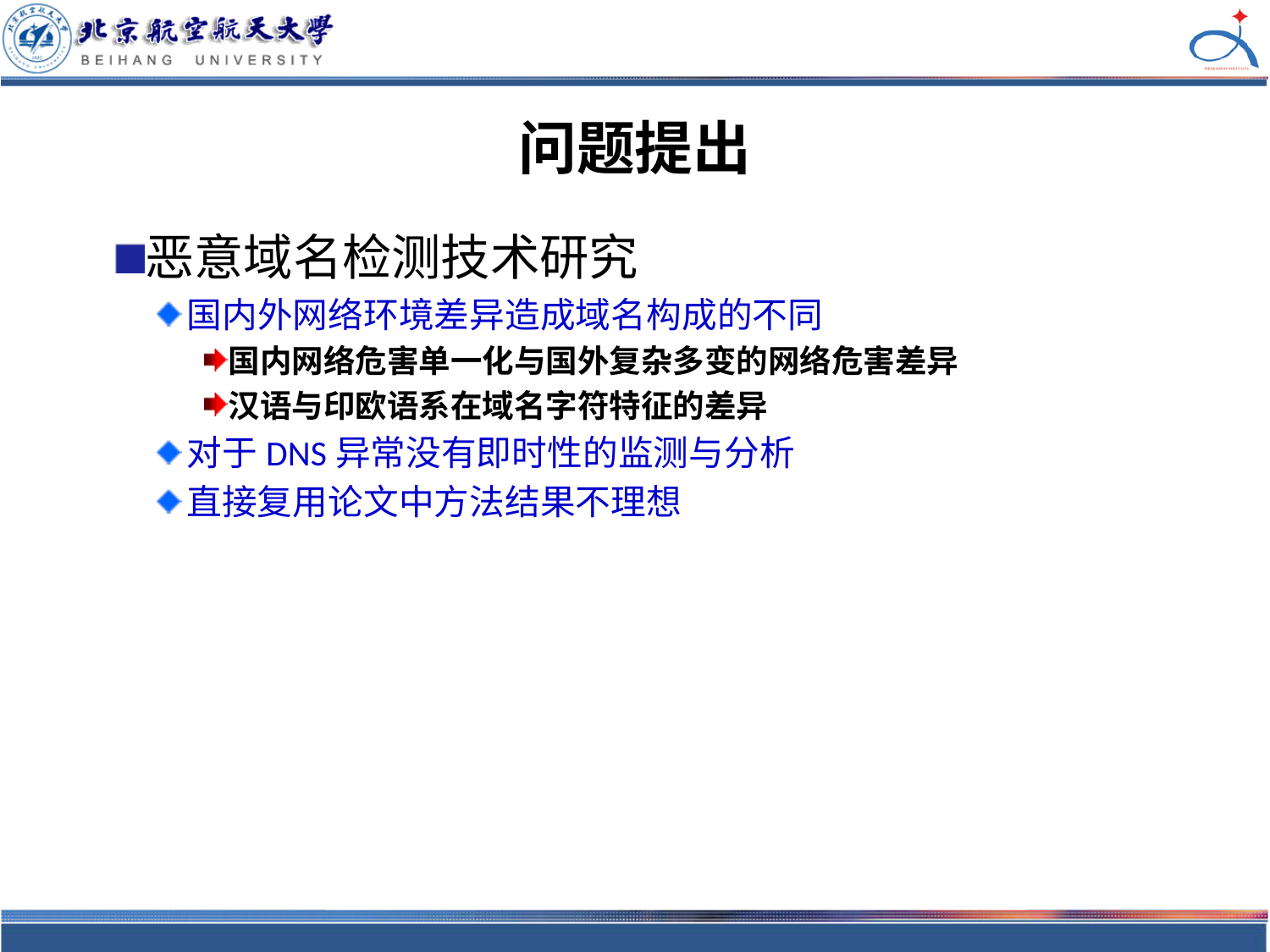

# 问题提出
恶意域名检测技术研究
国内外网络环境差异造成域名构成的不同
国内网络危害单一化与国外复杂多变的网络危害差异
汉语与印欧语系在域名字符特征的差异
对于DNS异常没有即时性的监测与分析
直接复用论文中方法结果不理想